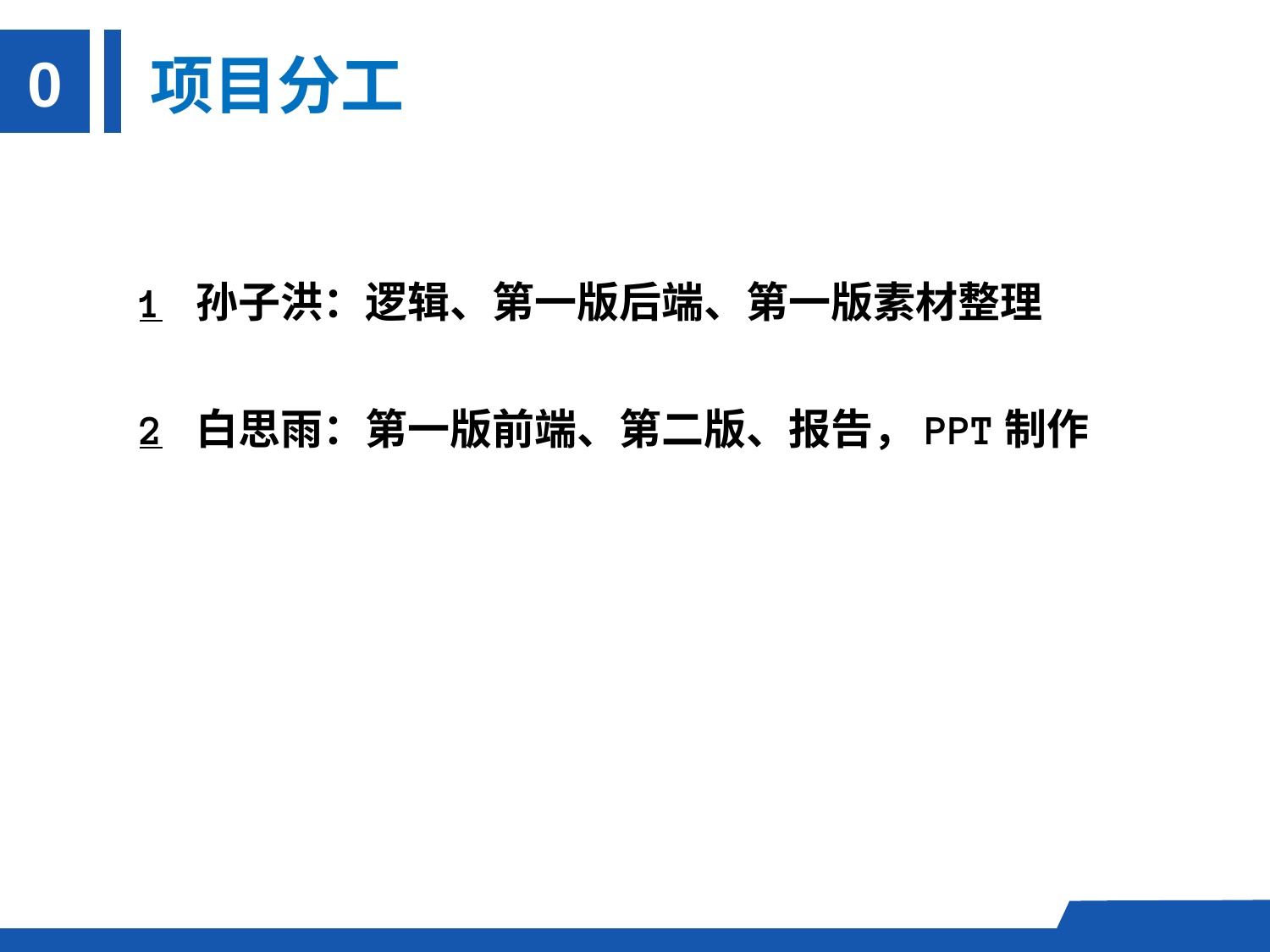

0
项目分工
1 孙子洪：逻辑、第一版后端、第一版素材整理
2 白思雨：第一版前端、第二版、报告，PPT制作